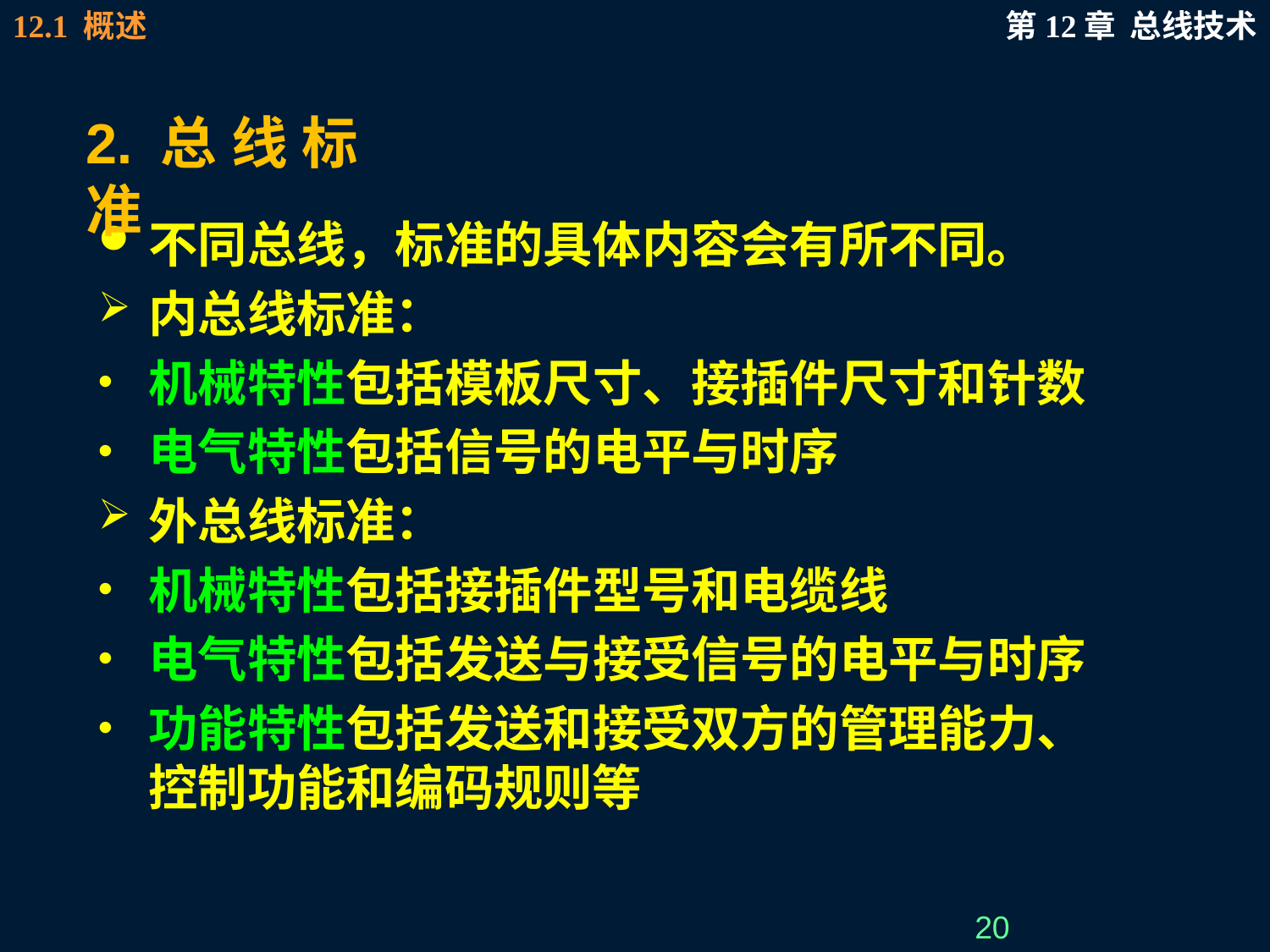

2.总线标准
不同总线，标准的具体内容会有所不同。
内总线标准：
机械特性包括模板尺寸、接插件尺寸和针数
电气特性包括信号的电平与时序
外总线标准：
机械特性包括接插件型号和电缆线
电气特性包括发送与接受信号的电平与时序
功能特性包括发送和接受双方的管理能力、控制功能和编码规则等